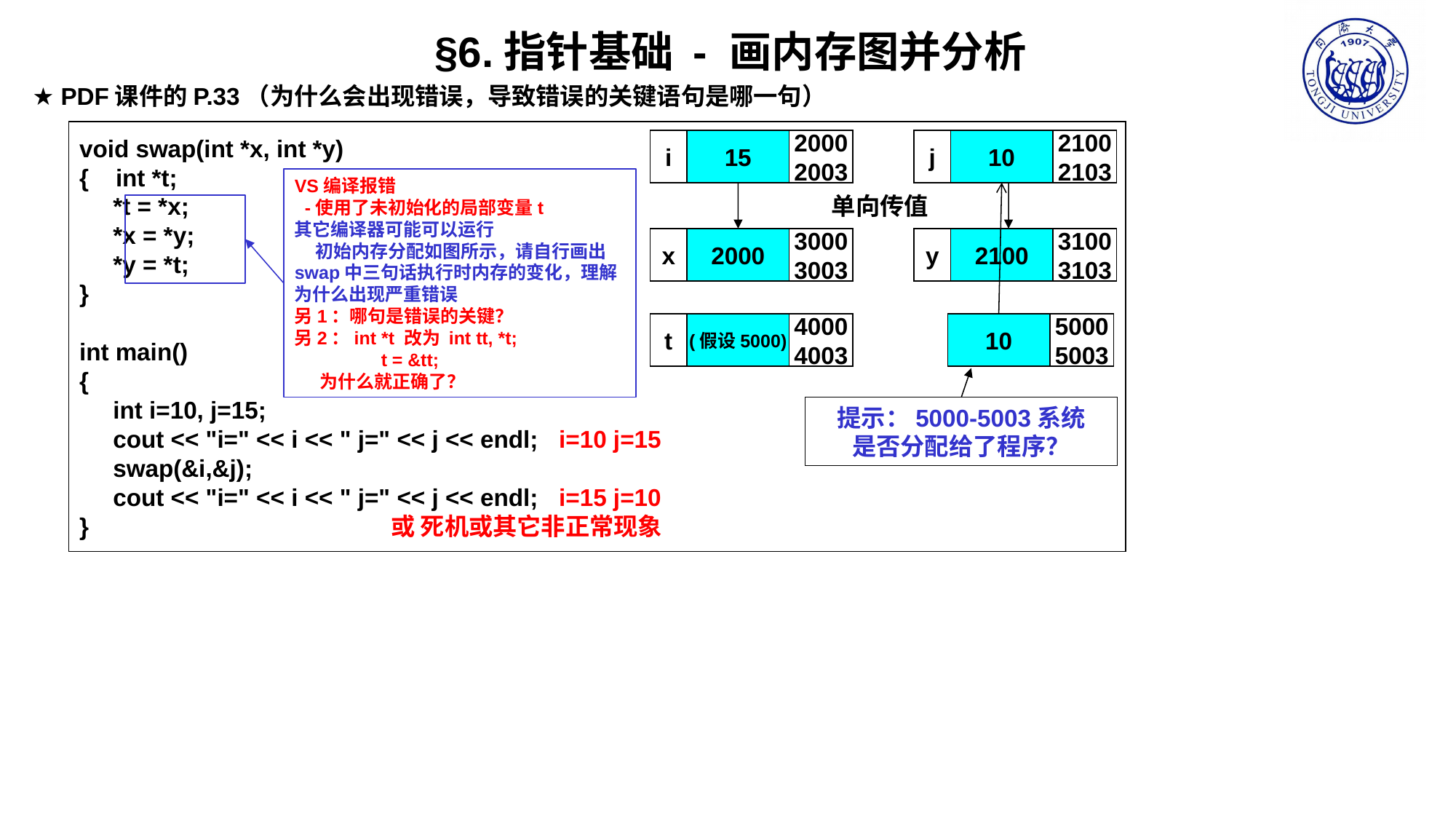

§6.指针基础 - 画内存图并分析
★ PDF课件的P.33（为什么会出现错误，导致错误的关键语句是哪一句）
void swap(int *x, int *y)
{    int *t;
     *t = *x;
     *x = *y;
     *y = *t;
}

int main()
{
     int i=10, j=15;
     cout << "i=" << i << " j=" << j << endl;   i=10 j=15
     swap(&i,&j);
     cout << "i=" << i << " j=" << j << endl;   i=15 j=10
}                                            或 死机或其它非正常现象
i
15
2000
2003
j
10
2100
2103

单向传值

x
2000
3000
3003
y
2100
3100
3103
t
(假设5000)
4000
4003
10
5000
5003
VS编译报错
  -使用了未初始化的局部变量t
其它编译器可能可以运行
    初始内存分配如图所示，请自行画出swap中三句话执行时内存的变化，理解为什么出现严重错误
另1：哪句是错误的关键？
另2：int *t 改为 int tt, *t;
                 t = &tt;
     为什么就正确了？

提示：5000-5003系统
是否分配给了程序？